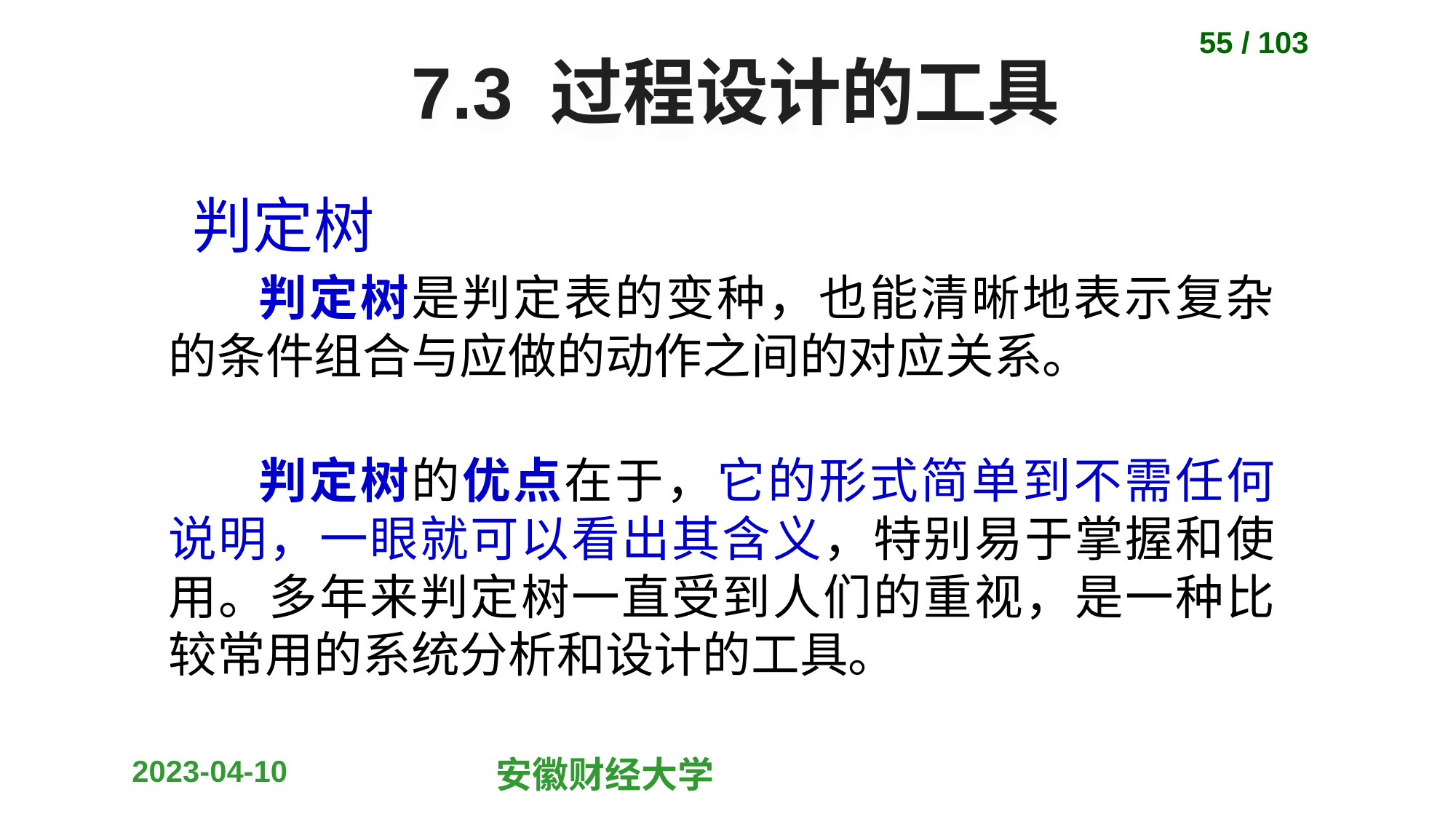

55 / 103
# 7.3 过程设计的工具
判定树
判定树是判定表的变种，也能清晰地表示复杂的条件组合与应做的动作之间的对应关系。
判定树的优点在于，它的形式简单到不需任何说明，一眼就可以看出其含义，特别易于掌握和使用。多年来判定树一直受到人们的重视，是一种比较常用的系统分析和设计的工具。
2023-04-10
安徽财经大学